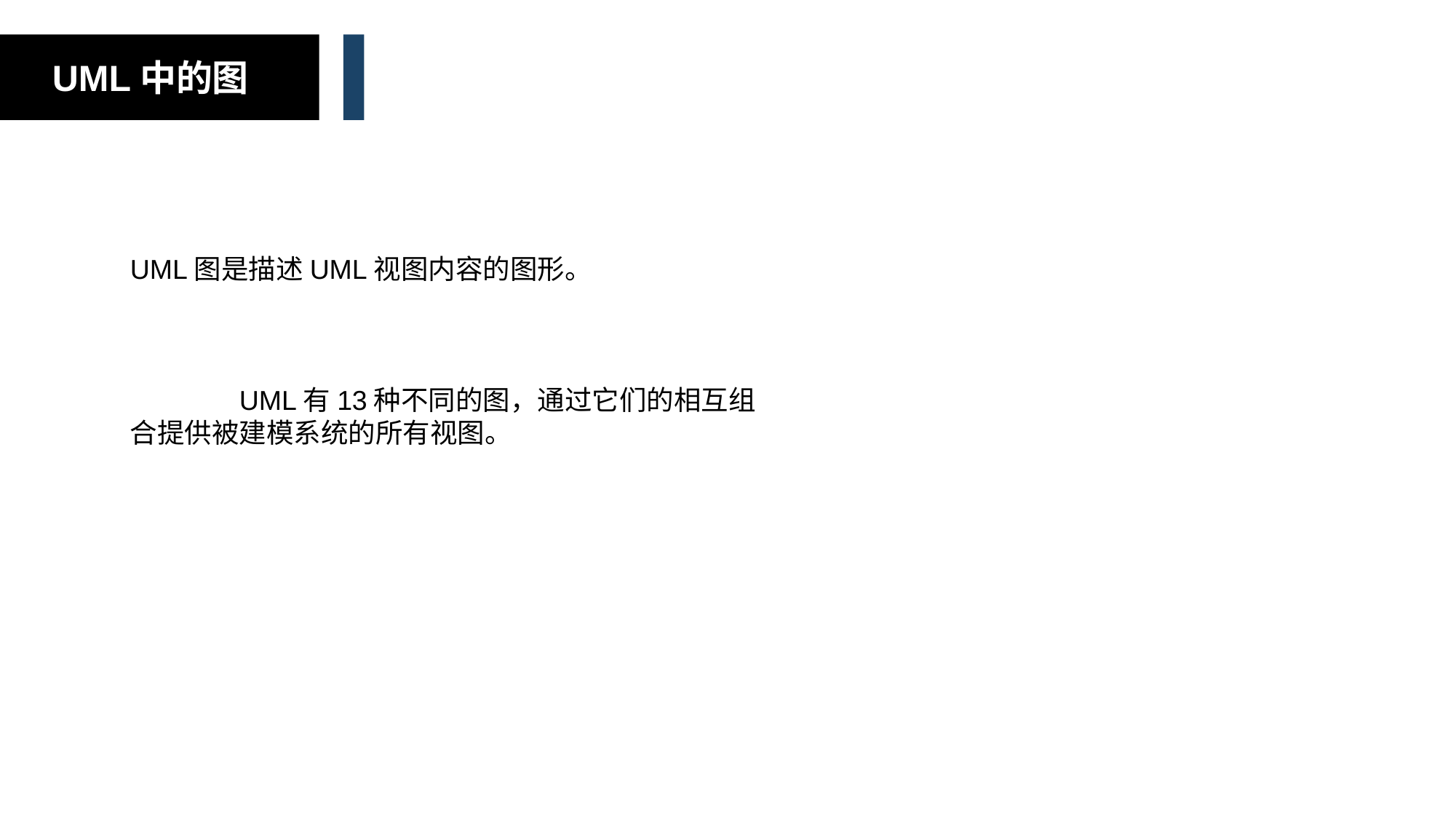

UML中的图
UML图是描述UML视图内容的图形。

	UML有13种不同的图，通过它们的相互组合提供被建模系统的所有视图。